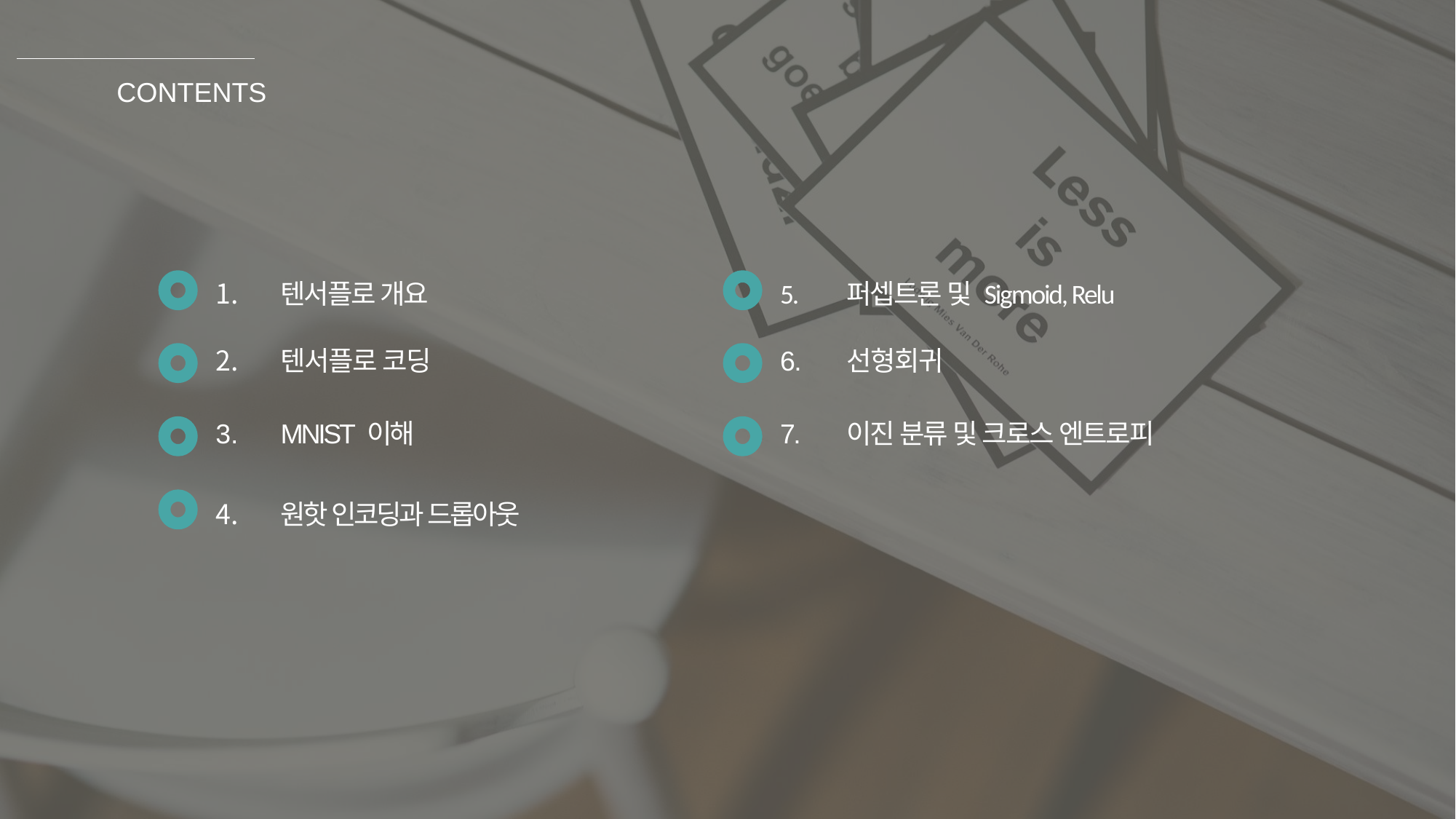

# CONTENTS
텐서플로 개요

텐서플로 코딩

MNIST 이해

원핫 인코딩과 드롭아웃
5.	퍼셉트론 및 Sigmoid, Relu

6.	선형회귀

7.	이진 분류 및 크로스 엔트로피